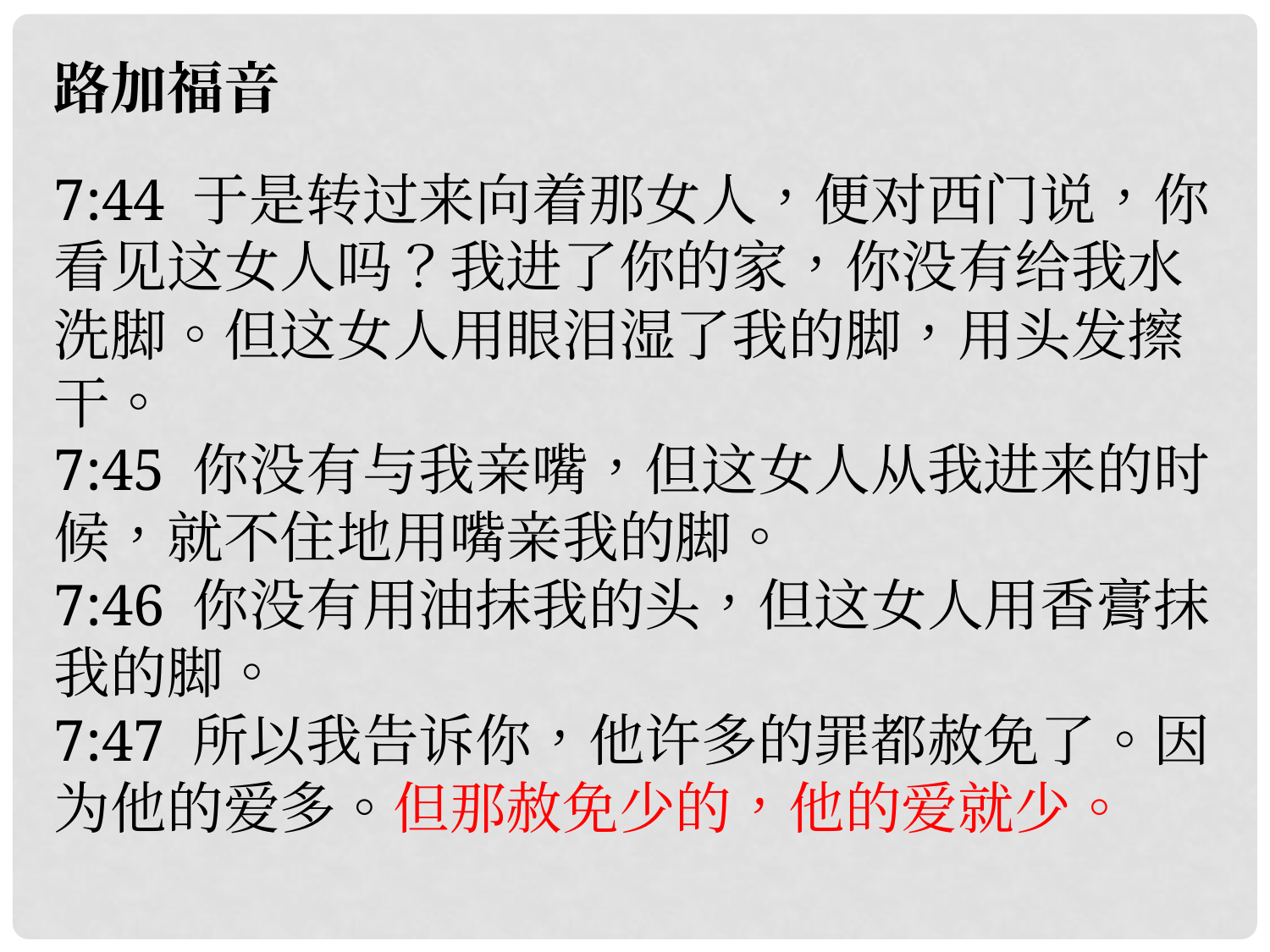

路加福音
7:44 于是转过来向着那女人，便对西门说，你看见这女人吗？我进了你的家，你没有给我水洗脚。但这女人用眼泪湿了我的脚，用头发擦干。
7:45 你没有与我亲嘴，但这女人从我进来的时候，就不住地用嘴亲我的脚。
7:46 你没有用油抹我的头，但这女人用香膏抹我的脚。
7:47 所以我告诉你，他许多的罪都赦免了。因为他的爱多。但那赦免少的，他的爱就少。